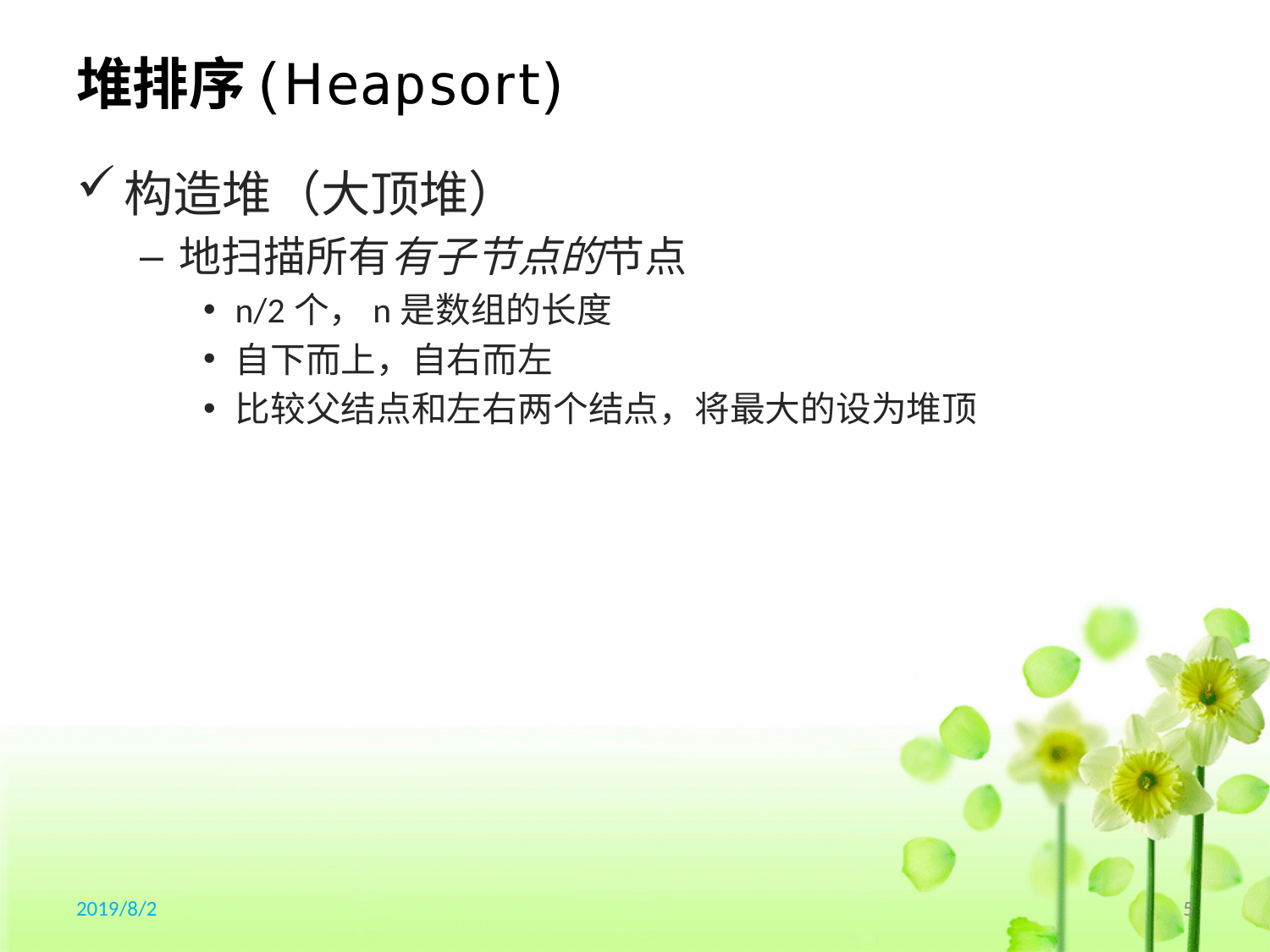

# 堆排序(Heapsort)
构造堆（大顶堆）
地扫描所有有子节点的节点
n/2个，n是数组的长度
自下而上，自右而左
比较父结点和左右两个结点，将最大的设为堆顶
2019/8/2
5